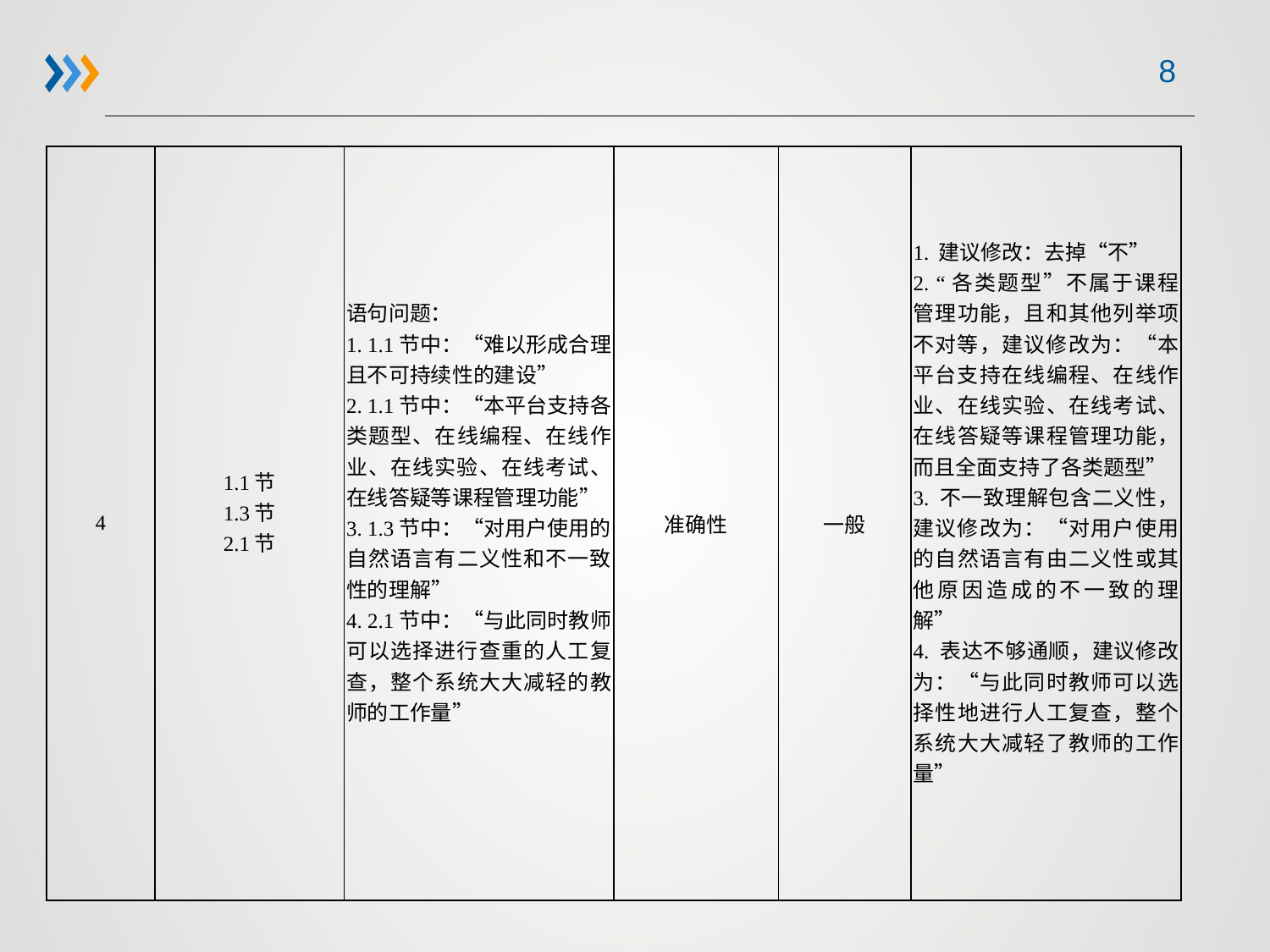

| 4 | 1.1节 1.3节 2.1节 | 语句问题： 1. 1.1节中：“难以形成合理且不可持续性的建设” 2. 1.1节中：“本平台支持各类题型、在线编程、在线作业、在线实验、在线考试、在线答疑等课程管理功能” 3. 1.3节中：“对用户使用的自然语言有二义性和不一致性的理解” 4. 2.1节中：“与此同时教师可以选择进行查重的人工复查，整个系统大大减轻的教师的工作量” | 准确性 | 一般 | 1. 建议修改：去掉“不” 2. “各类题型”不属于课程管理功能，且和其他列举项不对等，建议修改为：“本平台支持在线编程、在线作业、在线实验、在线考试、在线答疑等课程管理功能，而且全面支持了各类题型” 3. 不一致理解包含二义性，建议修改为：“对用户使用的自然语言有由二义性或其他原因造成的不一致的理解” 4. 表达不够通顺，建议修改为：“与此同时教师可以选择性地进行人工复查，整个系统大大减轻了教师的工作量” |
| --- | --- | --- | --- | --- | --- |